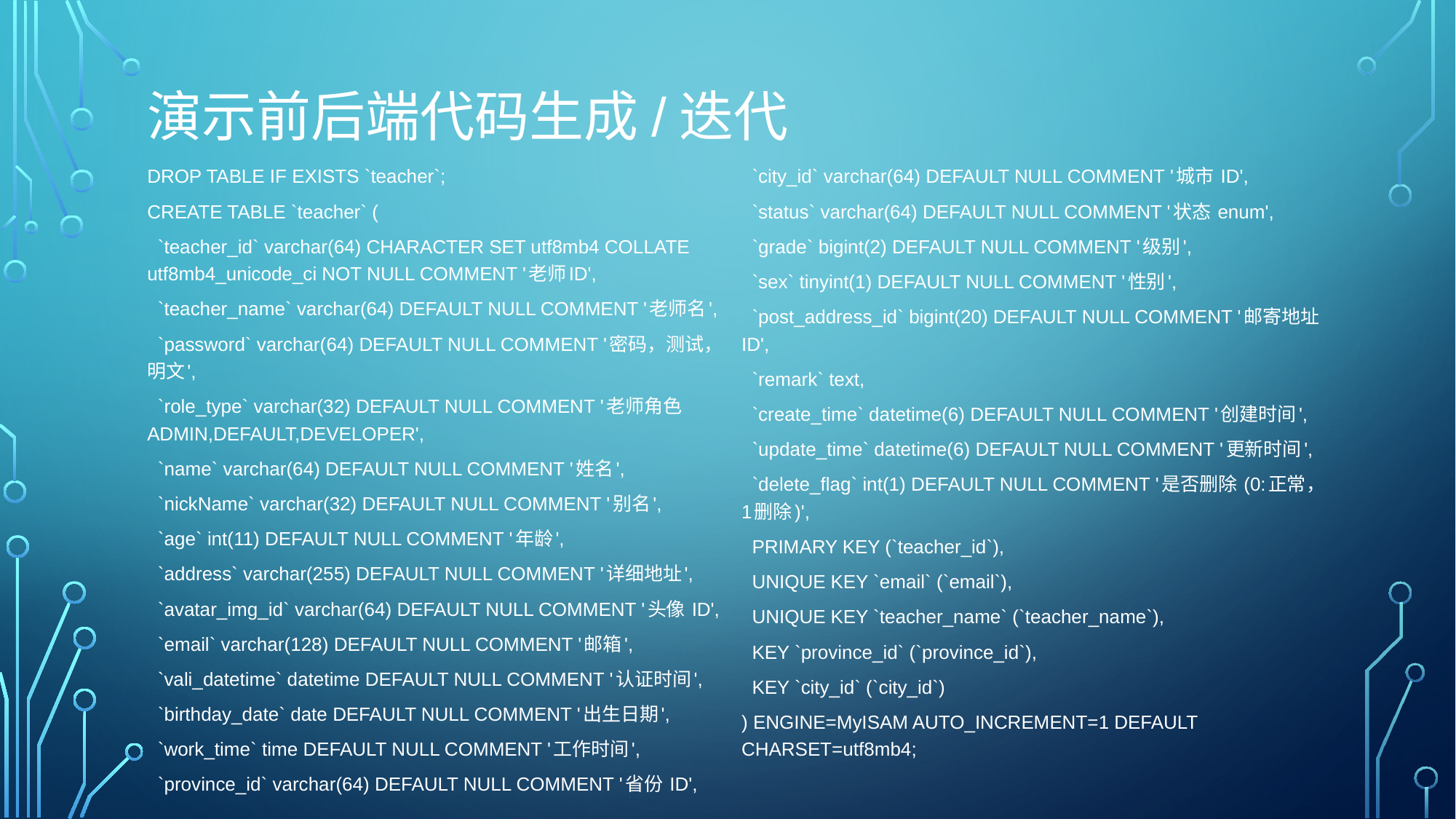

# 演示前后端代码生成/迭代
DROP TABLE IF EXISTS `teacher`;
CREATE TABLE `teacher` (
  `teacher_id` varchar(64) CHARACTER SET utf8mb4 COLLATE utf8mb4_unicode_ci NOT NULL COMMENT '老师ID',
  `teacher_name` varchar(64) DEFAULT NULL COMMENT '老师名',
  `password` varchar(64) DEFAULT NULL COMMENT '密码，测试，明文',
  `role_type` varchar(32) DEFAULT NULL COMMENT '老师角色 ADMIN,DEFAULT,DEVELOPER',
  `name` varchar(64) DEFAULT NULL COMMENT '姓名',
  `nickName` varchar(32) DEFAULT NULL COMMENT '别名',
  `age` int(11) DEFAULT NULL COMMENT '年龄',
  `address` varchar(255) DEFAULT NULL COMMENT '详细地址',
  `avatar_img_id` varchar(64) DEFAULT NULL COMMENT '头像 ID',
  `email` varchar(128) DEFAULT NULL COMMENT '邮箱',
  `vali_datetime` datetime DEFAULT NULL COMMENT '认证时间',
  `birthday_date` date DEFAULT NULL COMMENT '出生日期',
  `work_time` time DEFAULT NULL COMMENT '工作时间',
  `province_id` varchar(64) DEFAULT NULL COMMENT '省份 ID',
  `city_id` varchar(64) DEFAULT NULL COMMENT '城市 ID',
  `status` varchar(64) DEFAULT NULL COMMENT '状态 enum',
  `grade` bigint(2) DEFAULT NULL COMMENT '级别',
  `sex` tinyint(1) DEFAULT NULL COMMENT '性别',
  `post_address_id` bigint(20) DEFAULT NULL COMMENT '邮寄地址 ID',
  `remark` text,
  `create_time` datetime(6) DEFAULT NULL COMMENT '创建时间',
  `update_time` datetime(6) DEFAULT NULL COMMENT '更新时间',
  `delete_flag` int(1) DEFAULT NULL COMMENT '是否删除 (0:正常，1删除)',
  PRIMARY KEY (`teacher_id`),
  UNIQUE KEY `email` (`email`),
  UNIQUE KEY `teacher_name` (`teacher_name`),
  KEY `province_id` (`province_id`),
  KEY `city_id` (`city_id`)
) ENGINE=MyISAM AUTO_INCREMENT=1 DEFAULT CHARSET=utf8mb4;